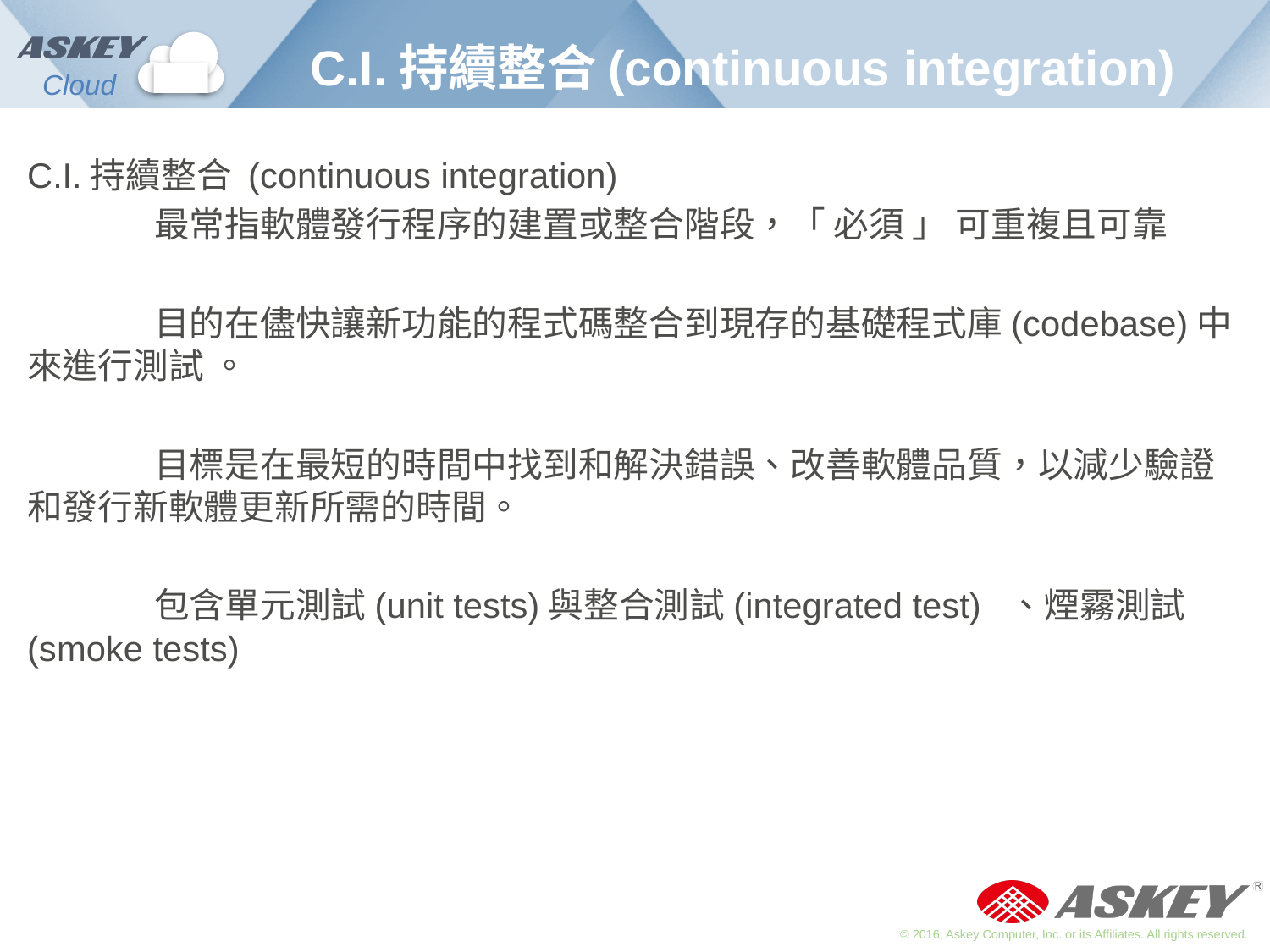

# C.I.持續整合(continuous integration)
C.I.持續整合 (continuous integration)
	最常指軟體發行程序的建置或整合階段，「 必須 」 可重複且可靠

	目的在儘快讓新功能的程式碼整合到現存的基礎程式庫(codebase)中來進行測試 。

	目標是在最短的時間中找到和解決錯誤、改善軟體品質，以減少驗證和發行新軟體更新所需的時間。

	包含單元測試(unit tests)與整合測試(integrated test)  、煙霧測試(smoke tests)